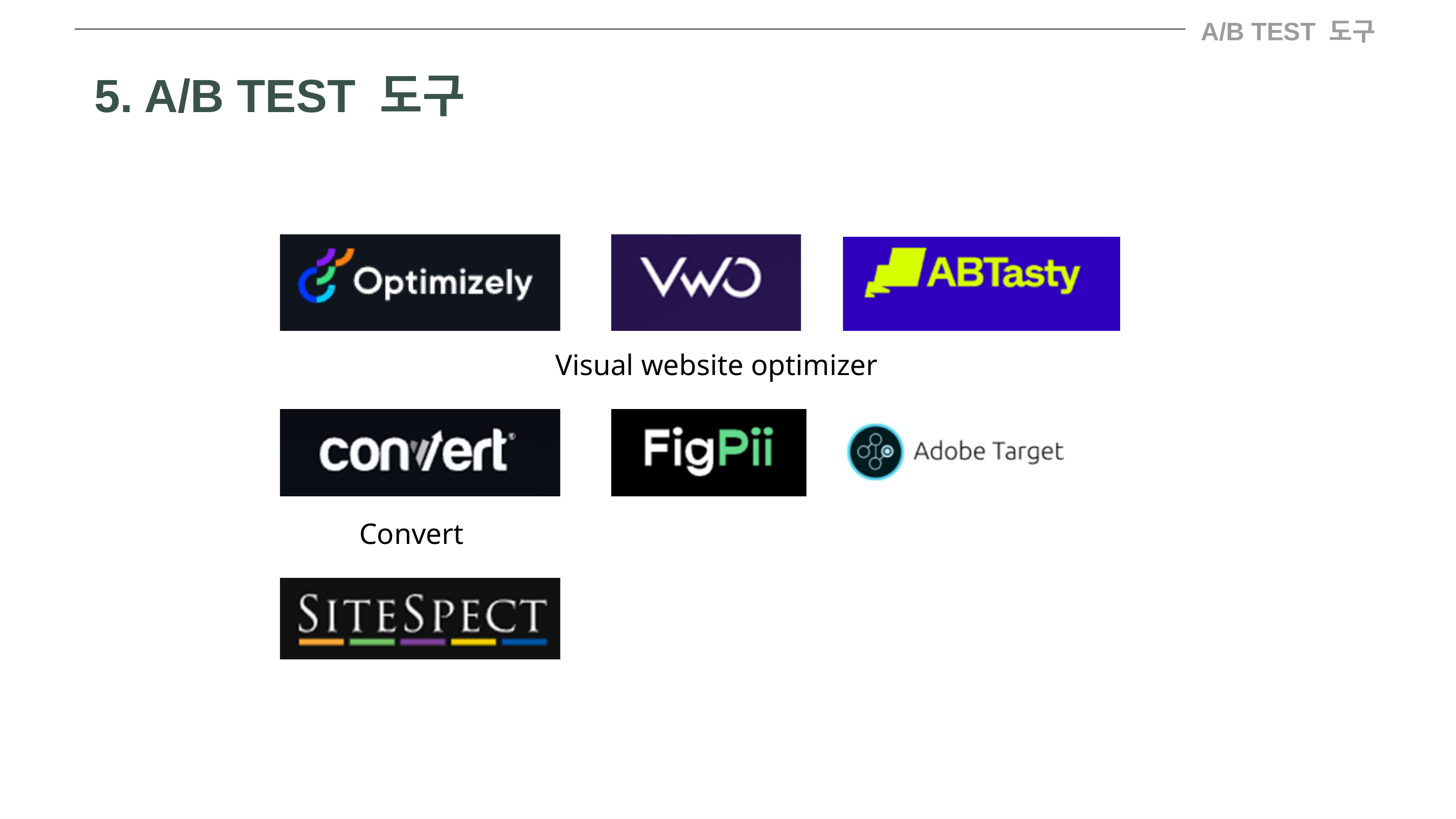

A/B TEST 도구

5. A/B TEST 도구

Visual website optimizer

Convert